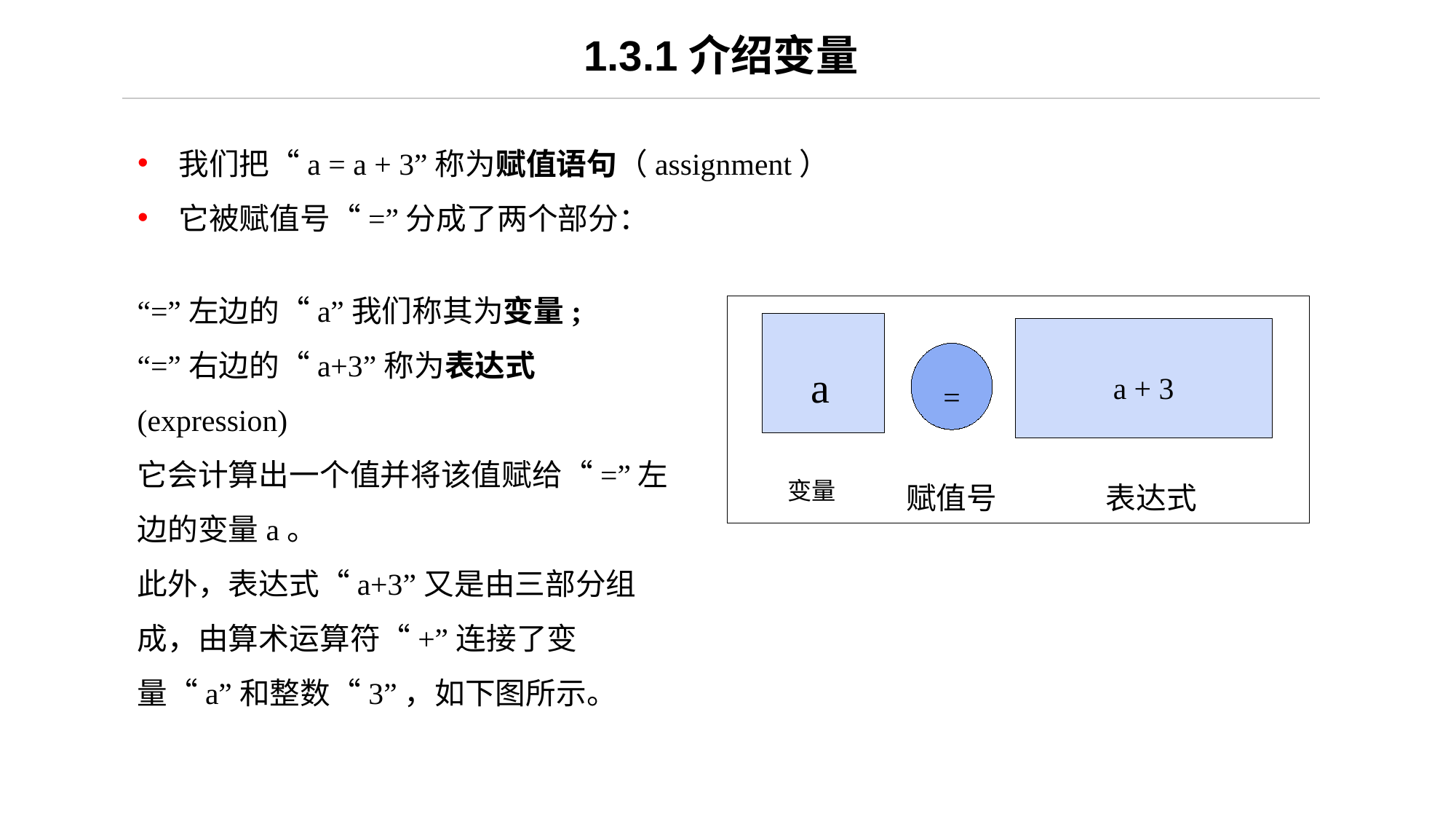

1.3.1介绍变量
我们把“a = a + 3”称为赋值语句（assignment）
它被赋值号“=”分成了两个部分：
“=”左边的“a”我们称其为变量;
“=”右边的“a+3”称为表达式(expression)
它会计算出一个值并将该值赋给“=”左边的变量a。
此外，表达式“a+3”又是由三部分组成，由算术运算符“+”连接了变量“a”和整数“3”，如下图所示。

a
a + 3
=
变量
赋值号
表达式